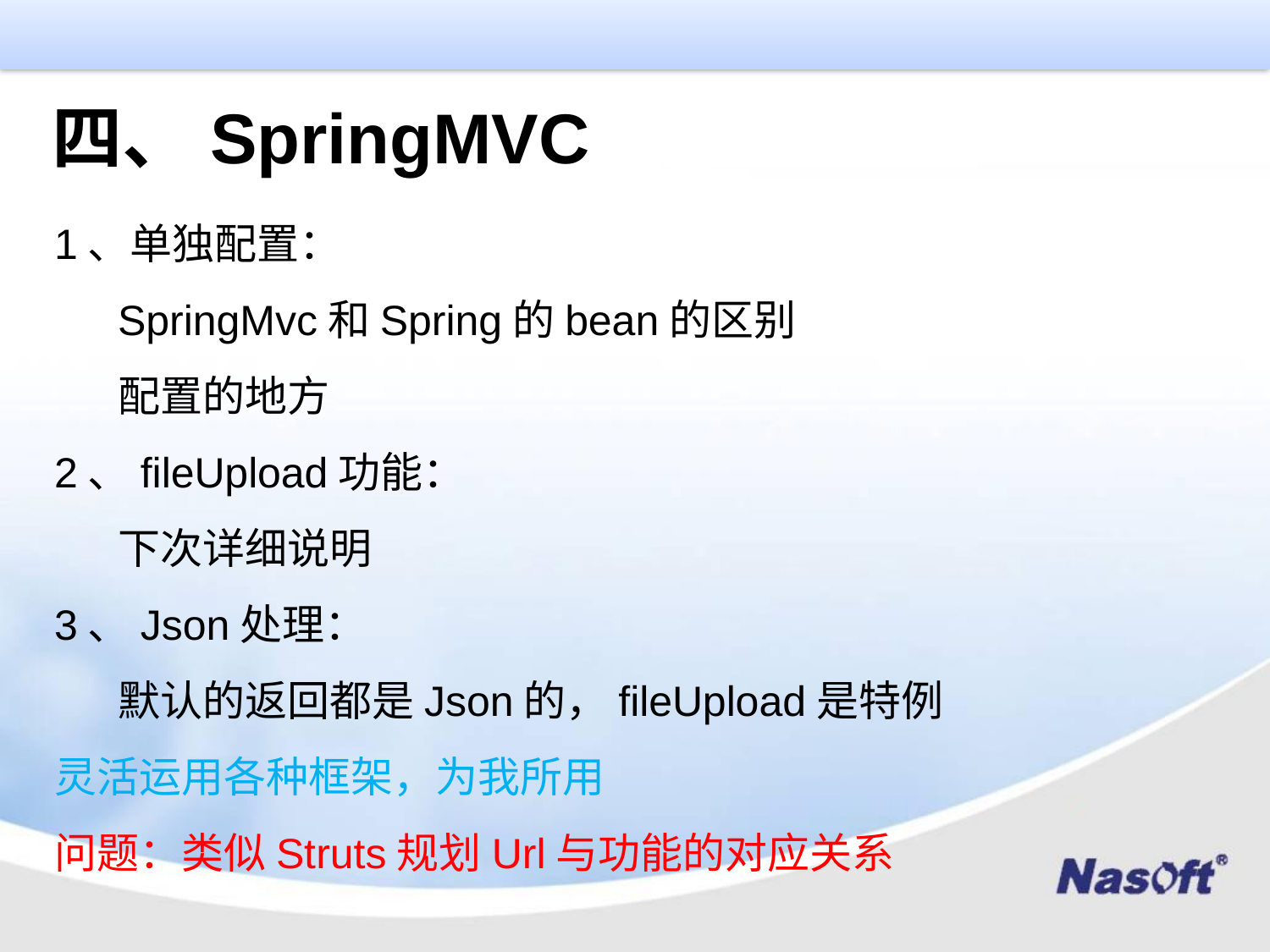

四、SpringMVC
1、单独配置：
SpringMvc和Spring的bean的区别
配置的地方
2、fileUpload功能：
下次详细说明
3、Json处理：
默认的返回都是Json的，fileUpload是特例
灵活运用各种框架，为我所用
问题：类似Struts规划Url与功能的对应关系